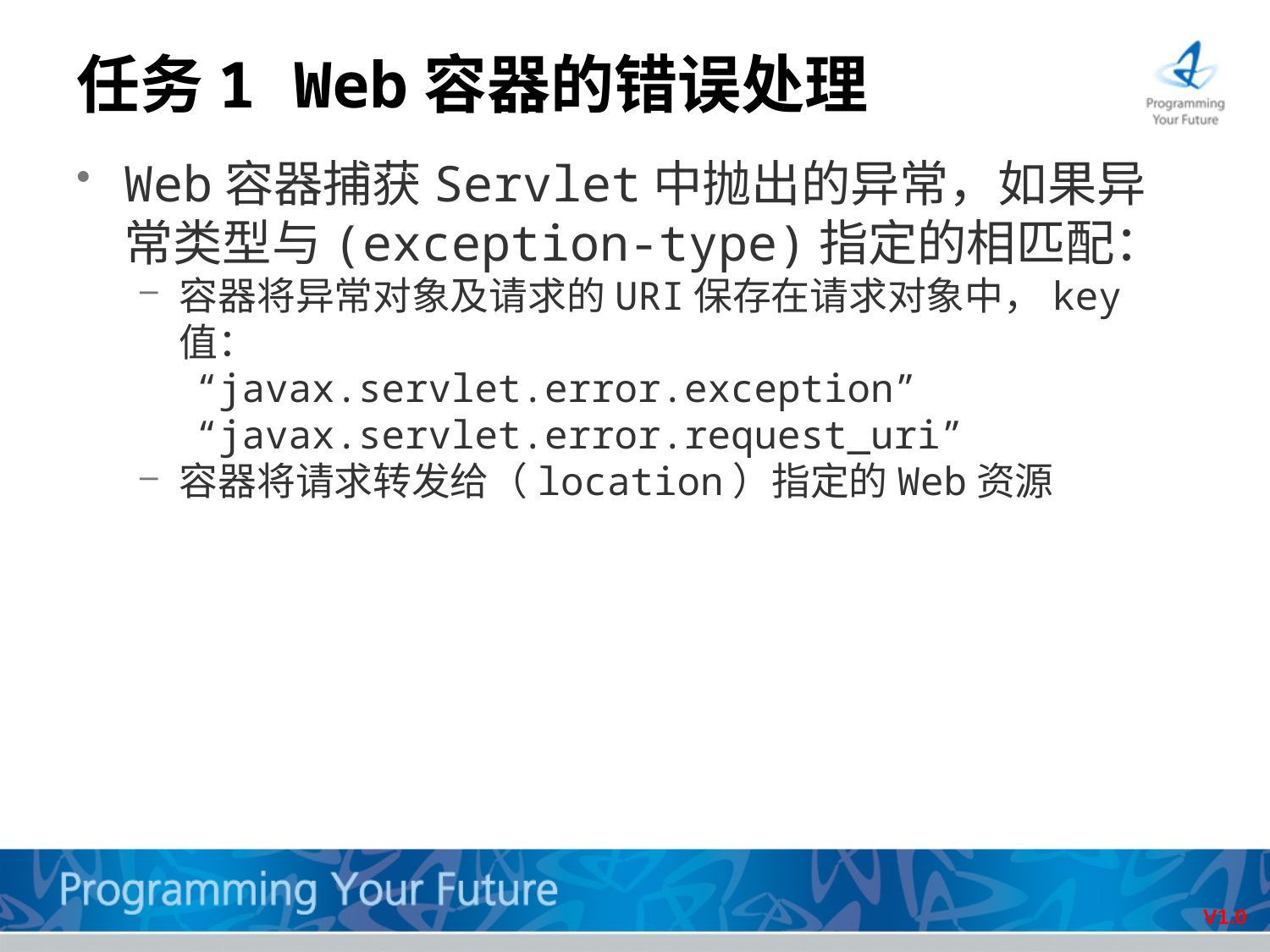

# 任务1 Web容器的错误处理
Web容器捕获Servlet中抛出的异常，如果异常类型与(exception-type)指定的相匹配：
容器将异常对象及请求的URI保存在请求对象中，key值：
“javax.servlet.error.exception”
“javax.servlet.error.request_uri”
容器将请求转发给（location）指定的Web资源